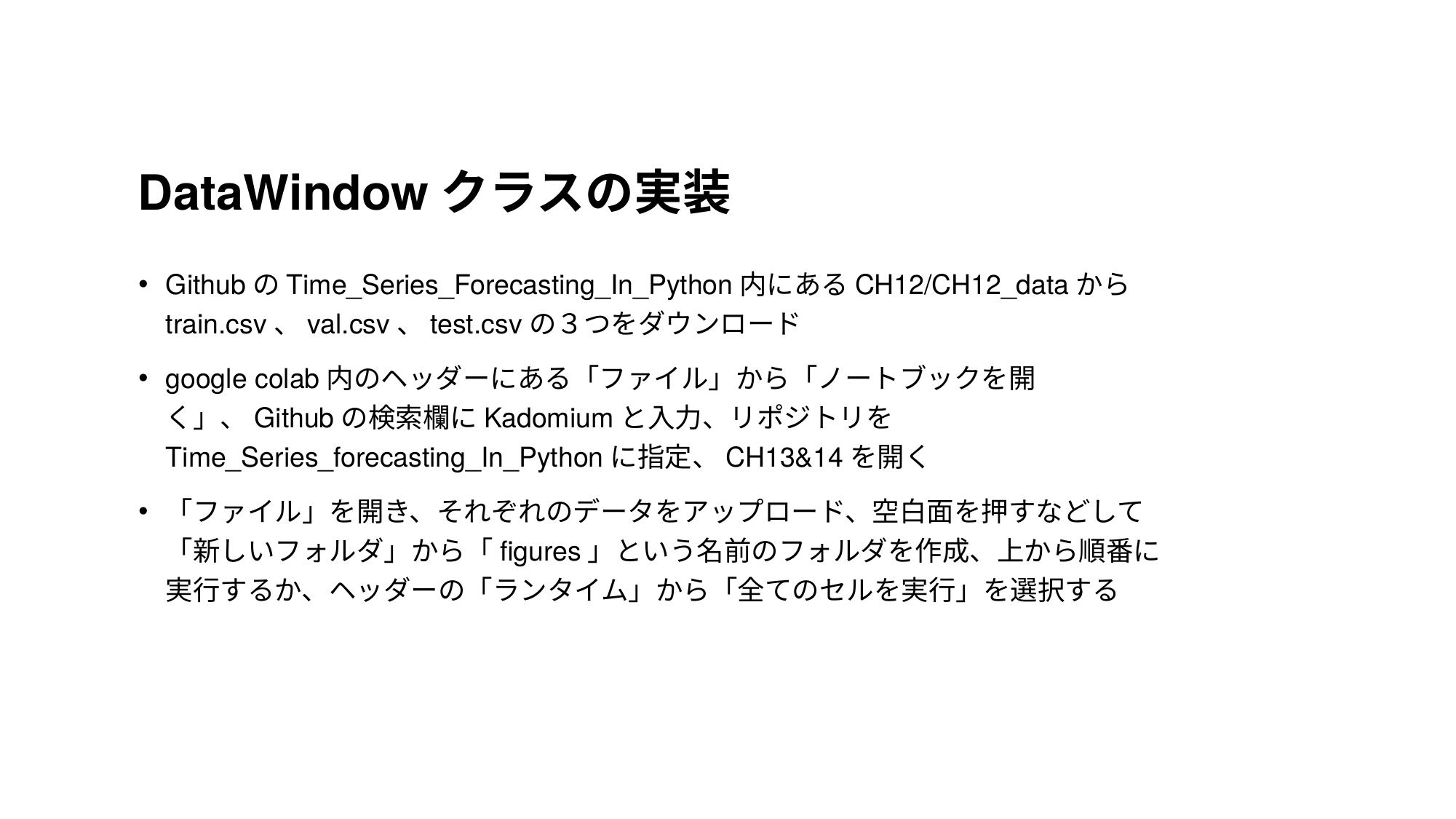

# DataWindowクラスの実装
GithubのTime_Series_Forecasting_In_Python内にあるCH12/CH12_dataからtrain.csv、val.csv、test.csvの３つをダウンロード
google colab内のヘッダーにある「ファイル」から「ノートブックを開く」、Githubの検索欄にKadomiumと入力、リポジトリをTime_Series_forecasting_In_Pythonに指定、CH13&14を開く
「ファイル」を開き、それぞれのデータをアップロード、空白面を押すなどして「新しいフォルダ」から「figures」という名前のフォルダを作成、上から順番に実行するか、ヘッダーの「ランタイム」から「全てのセルを実行」を選択する